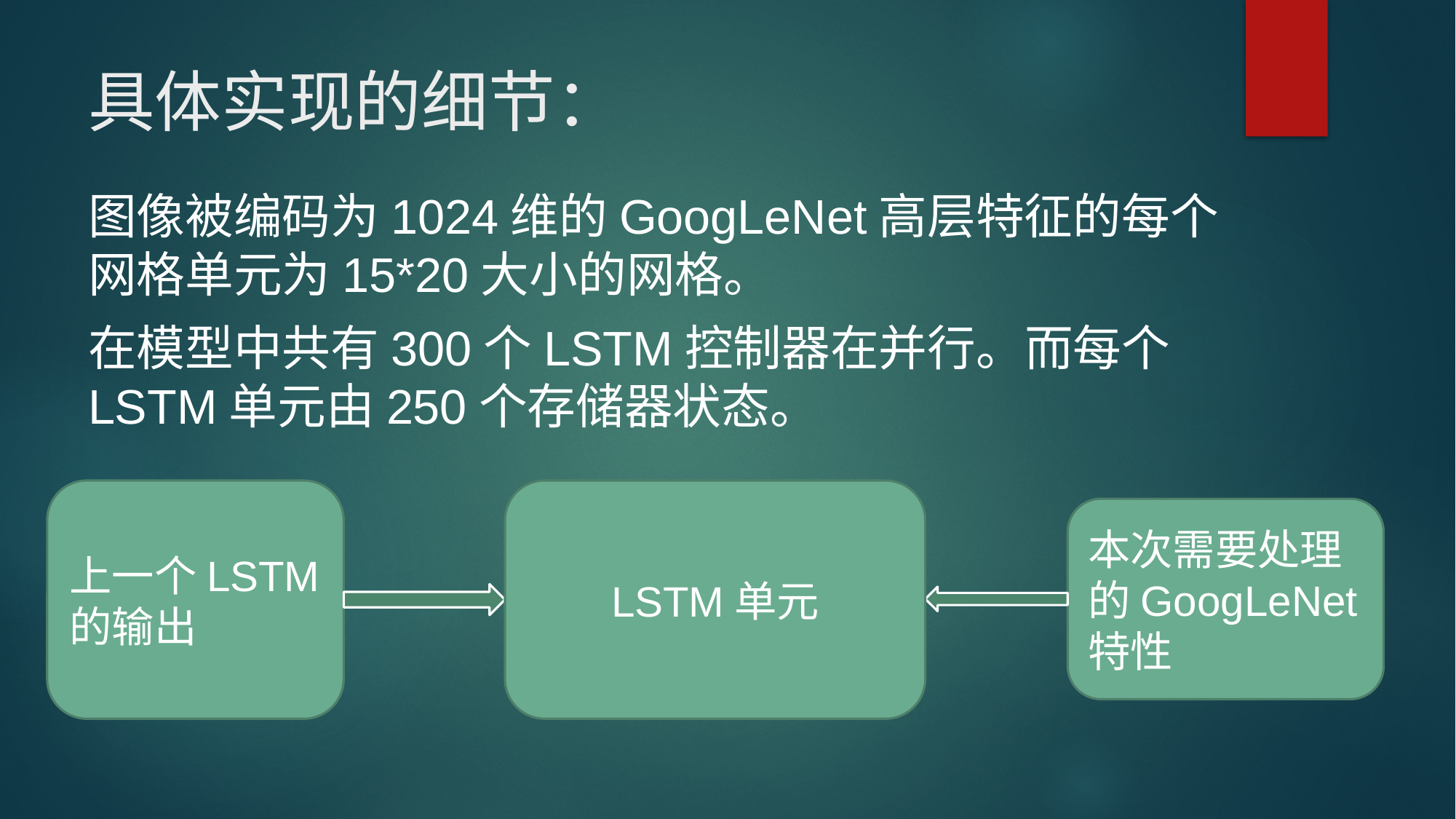

# 具体实现的细节：
图像被编码为1024维的GoogLeNet高层特征的每个网格单元为15*20大小的网格。
在模型中共有300个LSTM控制器在并行。而每个LSTM单元由250个存储器状态。
上一个LSTM的输出
LSTM单元
本次需要处理的GoogLeNet特性